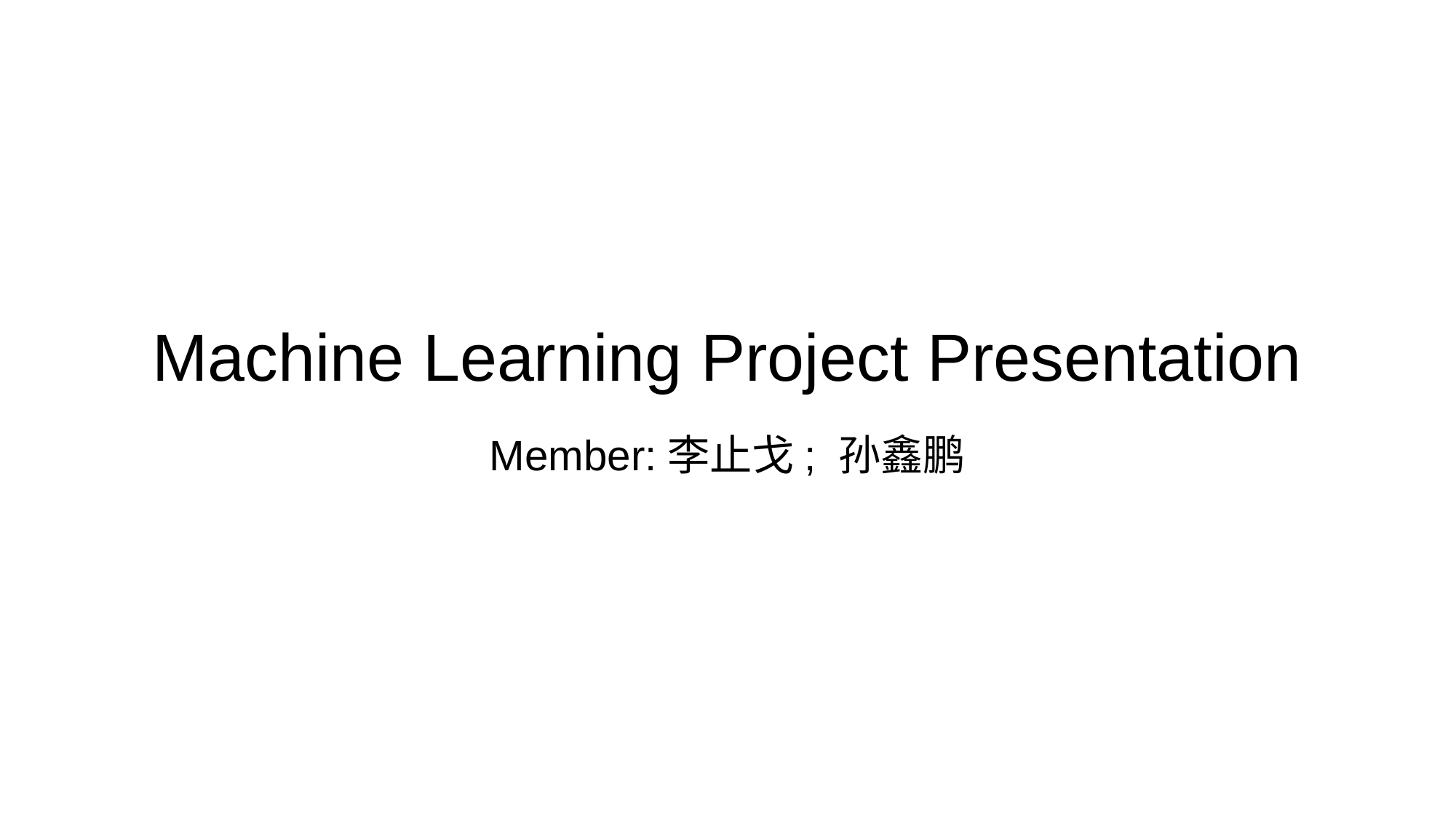

# Machine Learning Project Presentation
Member:李止戈; 孙鑫鹏